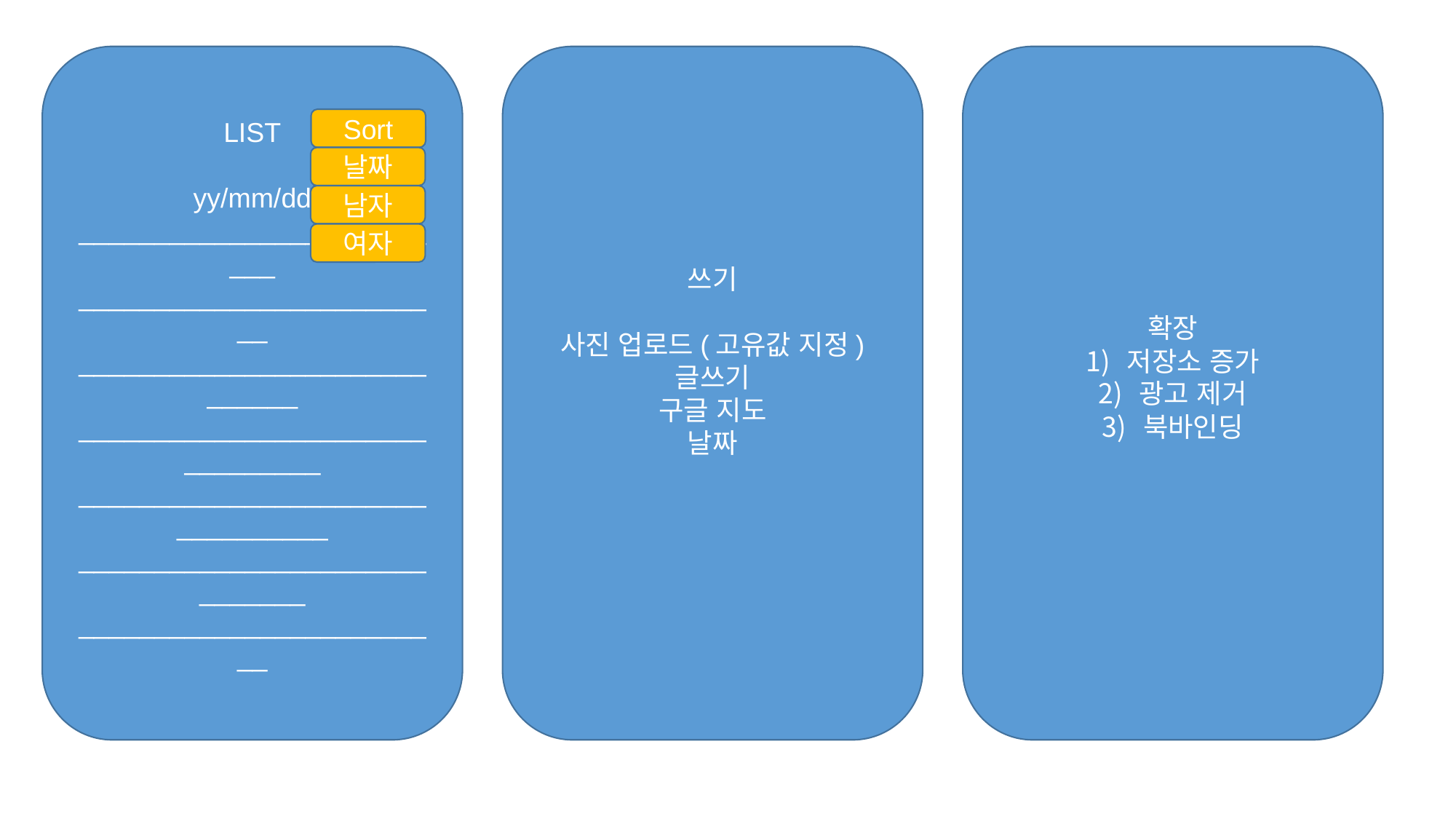

LIST

yy/mm/dd
__________________________
_________________________
_____________________________
________________________________
_________________________________
______________________________
_________________________
쓰기

사진 업로드(고유값 지정)
글쓰기
구글 지도
날짜

확장
저장소 증가
광고 제거
북바인딩

Sort
날짜
남자
여자